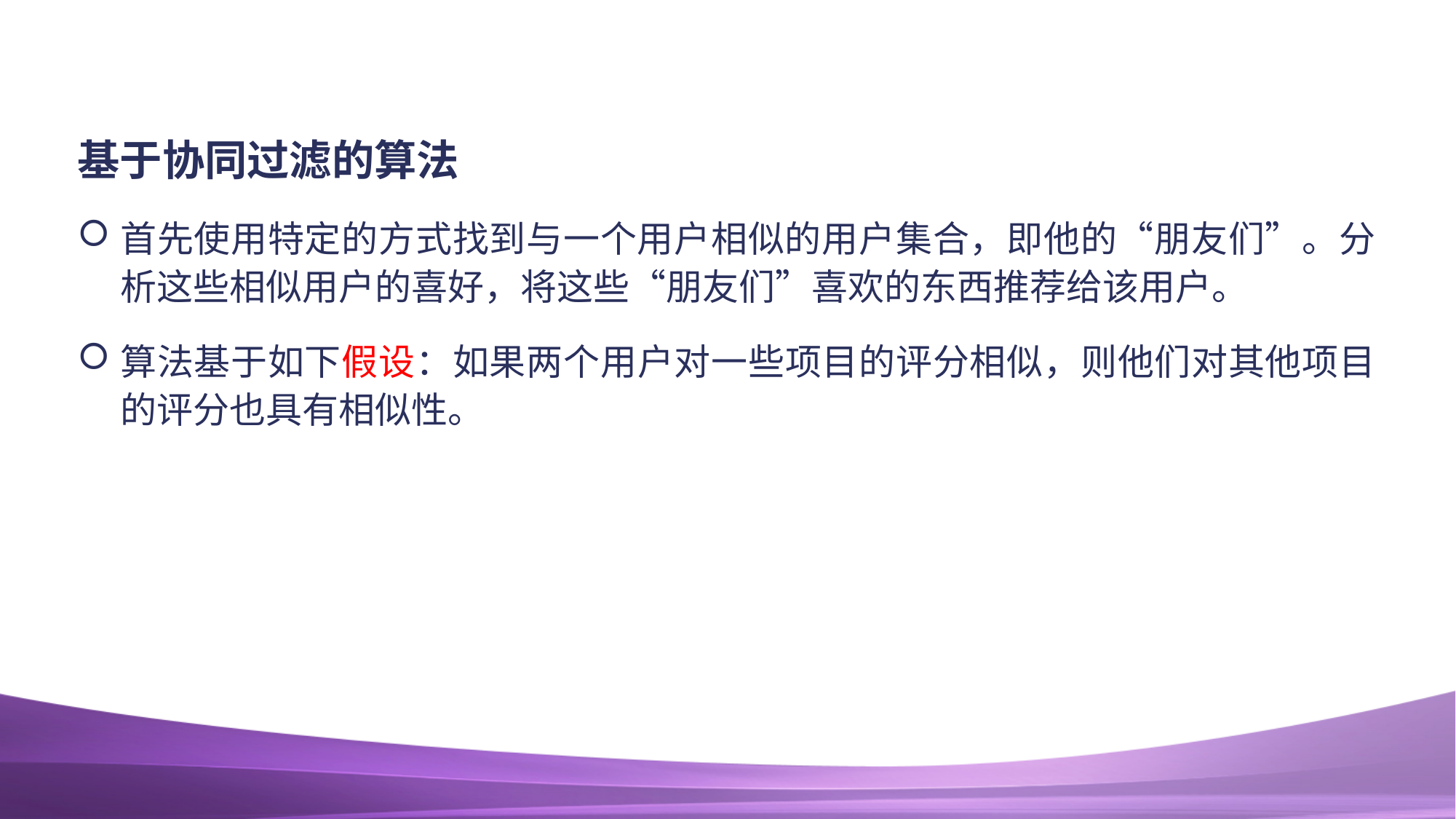

#
基于协同过滤的算法
首先使用特定的方式找到与一个用户相似的用户集合，即他的“朋友们”。分析这些相似用户的喜好，将这些“朋友们”喜欢的东西推荐给该用户。
算法基于如下假设：如果两个用户对一些项目的评分相似，则他们对其他项目的评分也具有相似性。